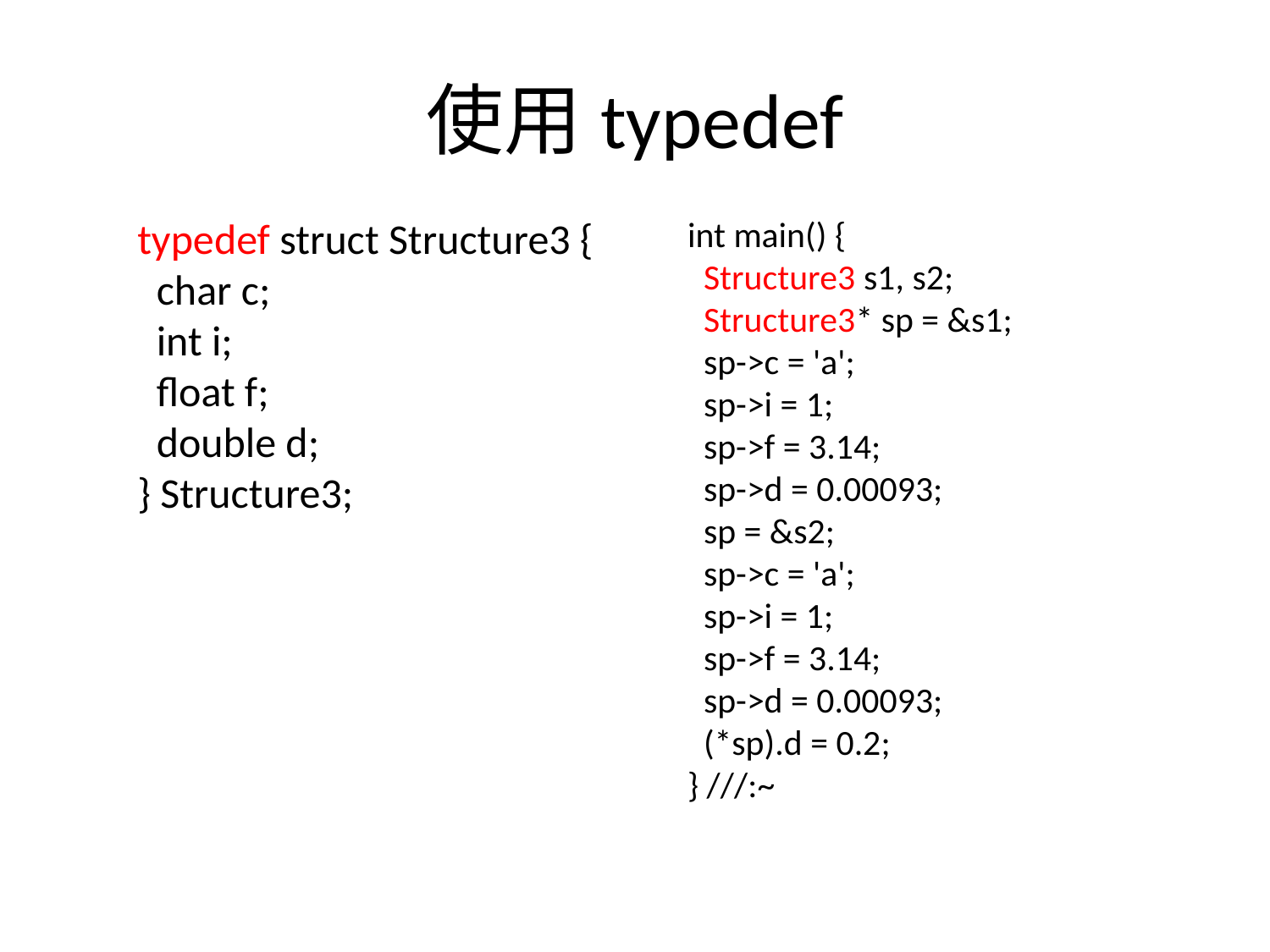

# 使用typedef
typedef struct Structure3 {
  char c;
  int i;
  float f;
  double d;
} Structure3;
int main() {
  Structure3 s1, s2;
  Structure3* sp = &s1;
  sp->c = 'a';
  sp->i = 1;
  sp->f = 3.14;
  sp->d = 0.00093;
  sp = &s2;
  sp->c = 'a';
  sp->i = 1;
  sp->f = 3.14;
  sp->d = 0.00093;
  (*sp).d = 0.2;
} ///:~